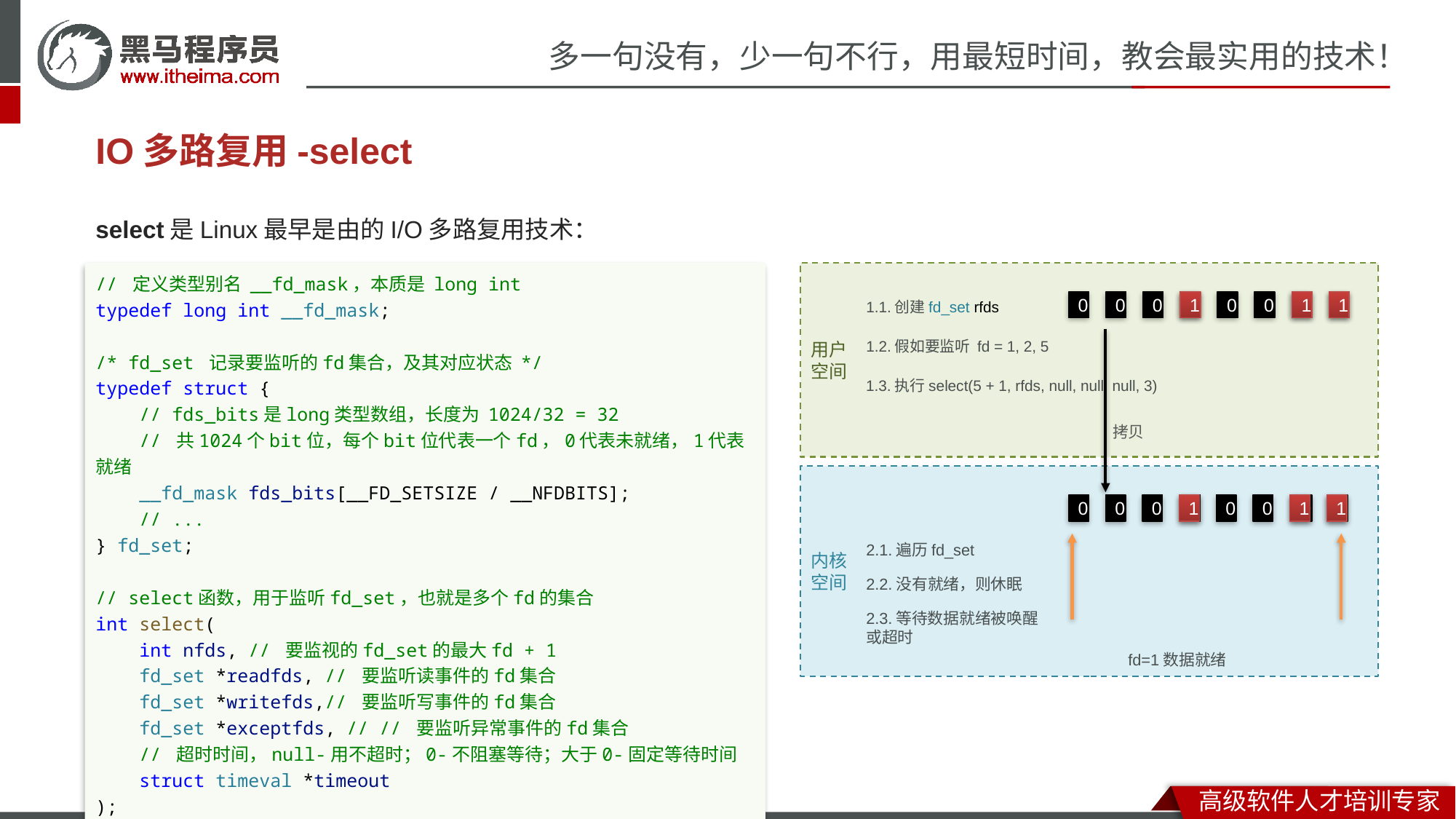

# IO多路复用-select
select是Linux最早是由的I/O多路复用技术：
// 定义类型别名 __fd_mask，本质是 long int
typedef long int __fd_mask;
/* fd_set 记录要监听的fd集合，及其对应状态 */
typedef struct {
    // fds_bits是long类型数组，长度为 1024/32 = 32
    // 共1024个bit位，每个bit位代表一个fd，0代表未就绪，1代表就绪
    __fd_mask fds_bits[__FD_SETSIZE / __NFDBITS];
    // ...
} fd_set;
// select函数，用于监听fd_set，也就是多个fd的集合
int select(
    int nfds, // 要监视的fd_set的最大fd + 1
    fd_set *readfds, // 要监听读事件的fd集合
    fd_set *writefds,// 要监听写事件的fd集合
    fd_set *exceptfds, // // 要监听异常事件的fd集合
    // 超时时间，null-用不超时；0-不阻塞等待；大于0-固定等待时间
    struct timeval *timeout
);
用户
空间
0
0
0
0
1
0
0
0
1
0
1
1.1.创建fd_set rfds
1.2.假如要监听 fd = 1, 2, 5
1.3.执行select(5 + 1, rfds, null, null, null, 3)
拷贝
内核
空间
0
0
0
0
0
1
0
0
0
1
1
2.1.遍历fd_set
2.2.没有就绪，则休眠
2.3.等待数据就绪被唤醒或超时
fd=1数据就绪